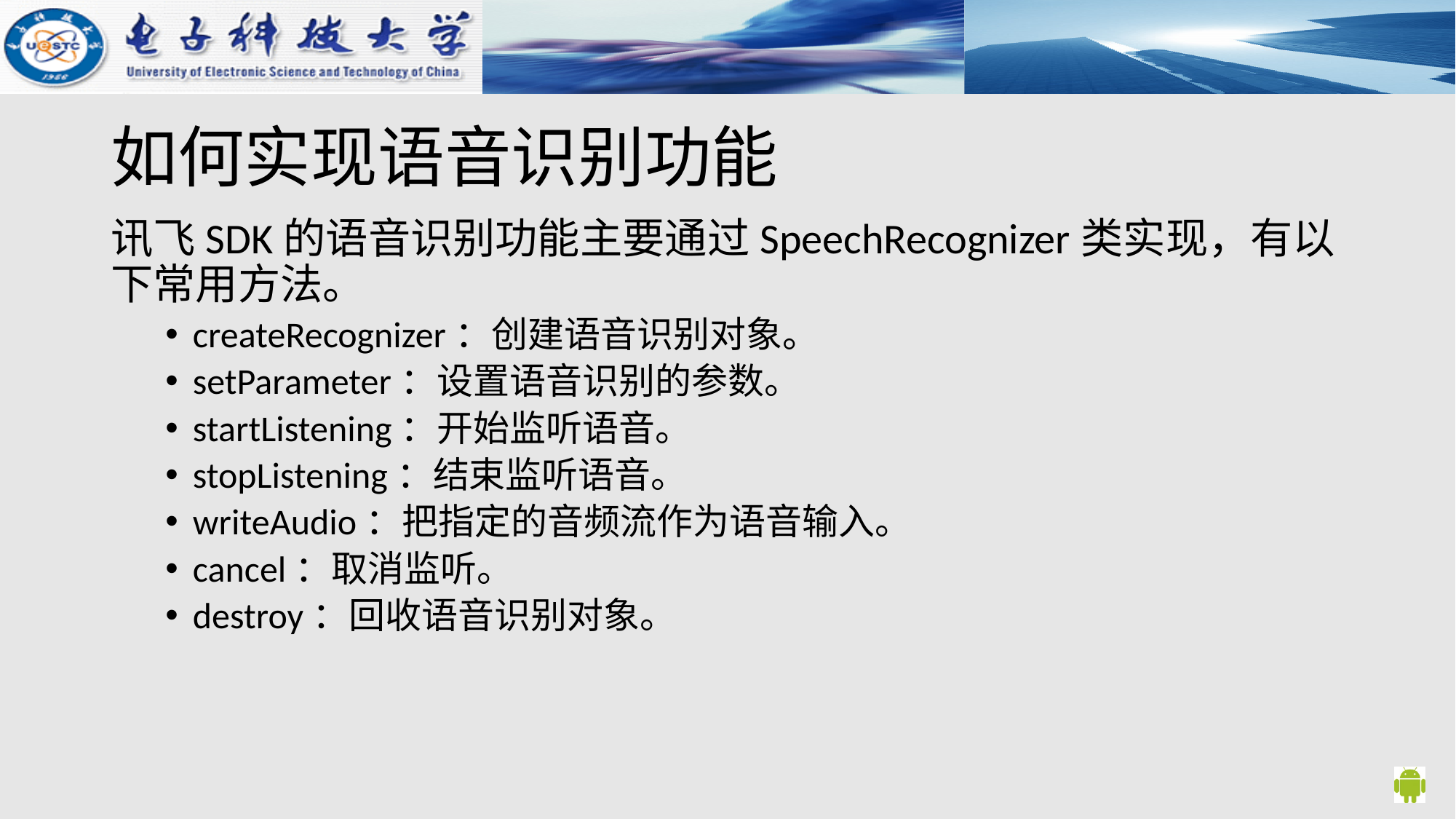

# 如何实现语音识别功能
讯飞SDK的语音识别功能主要通过SpeechRecognizer类实现，有以下常用方法。
createRecognizer：创建语音识别对象。
setParameter：设置语音识别的参数。
startListening：开始监听语音。
stopListening：结束监听语音。
writeAudio：把指定的音频流作为语音输入。
cancel：取消监听。
destroy：回收语音识别对象。